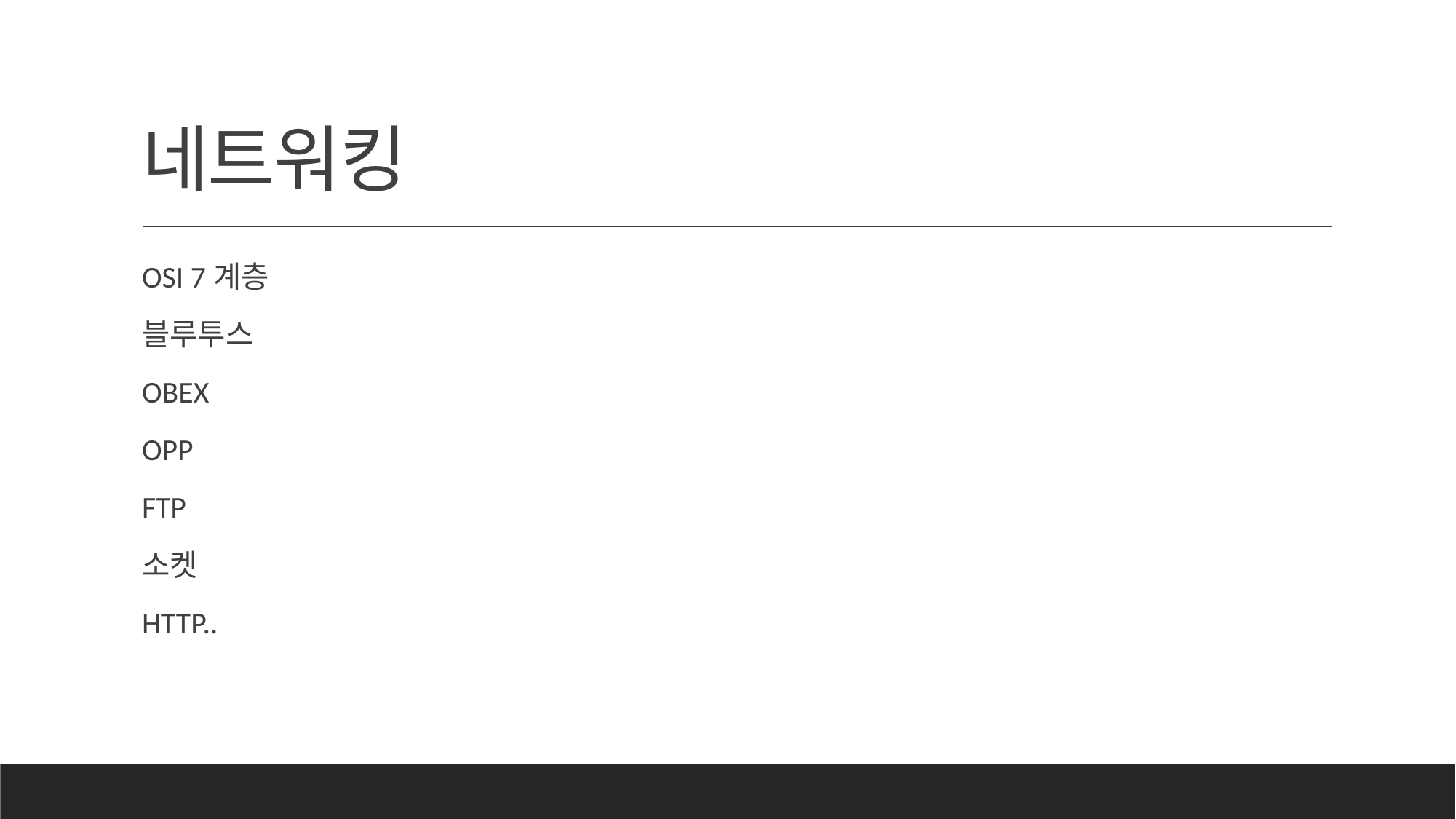

# 네트워킹
OSI 7계층
블루투스
OBEX
OPP
FTP
소켓
HTTP..